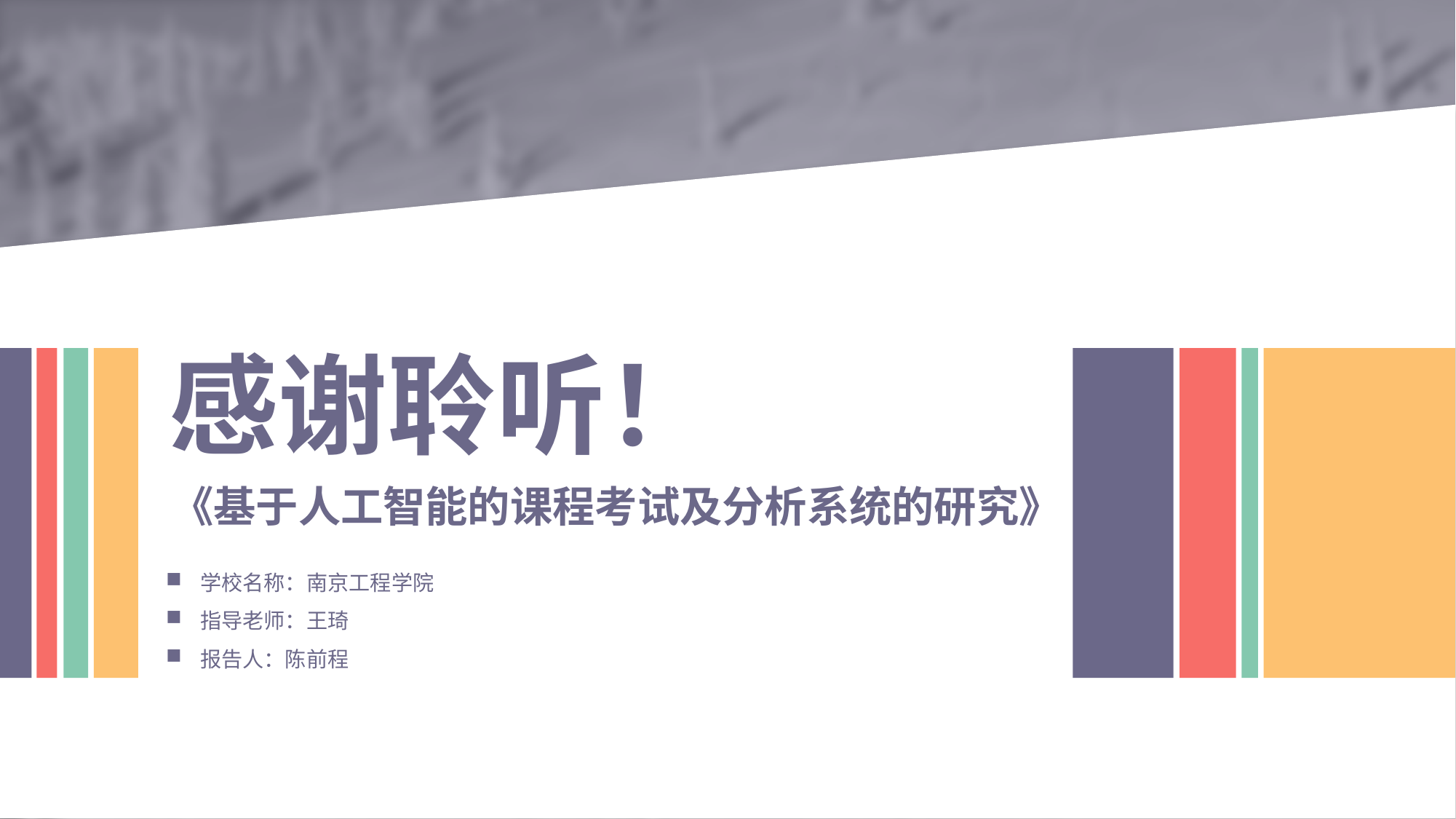

感谢聆听！

《基于人工智能的课程考试及分析系统的研究》
学校名称：南京工程学院
指导老师：王琦
报告人：陈前程